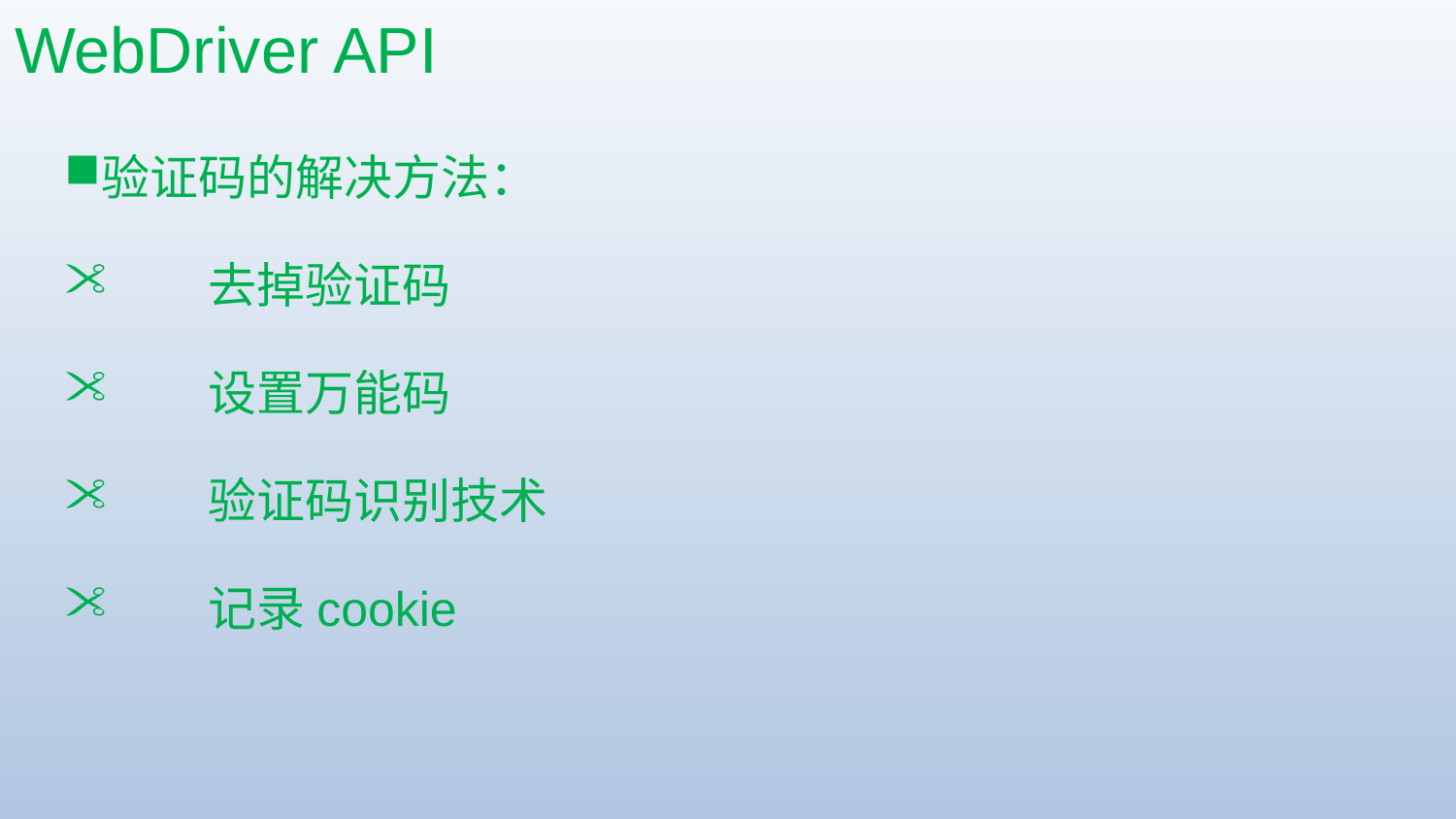

# WebDriver API
验证码的解决方法：
　　去掉验证码
　　设置万能码
　　验证码识别技术
　　记录cookie